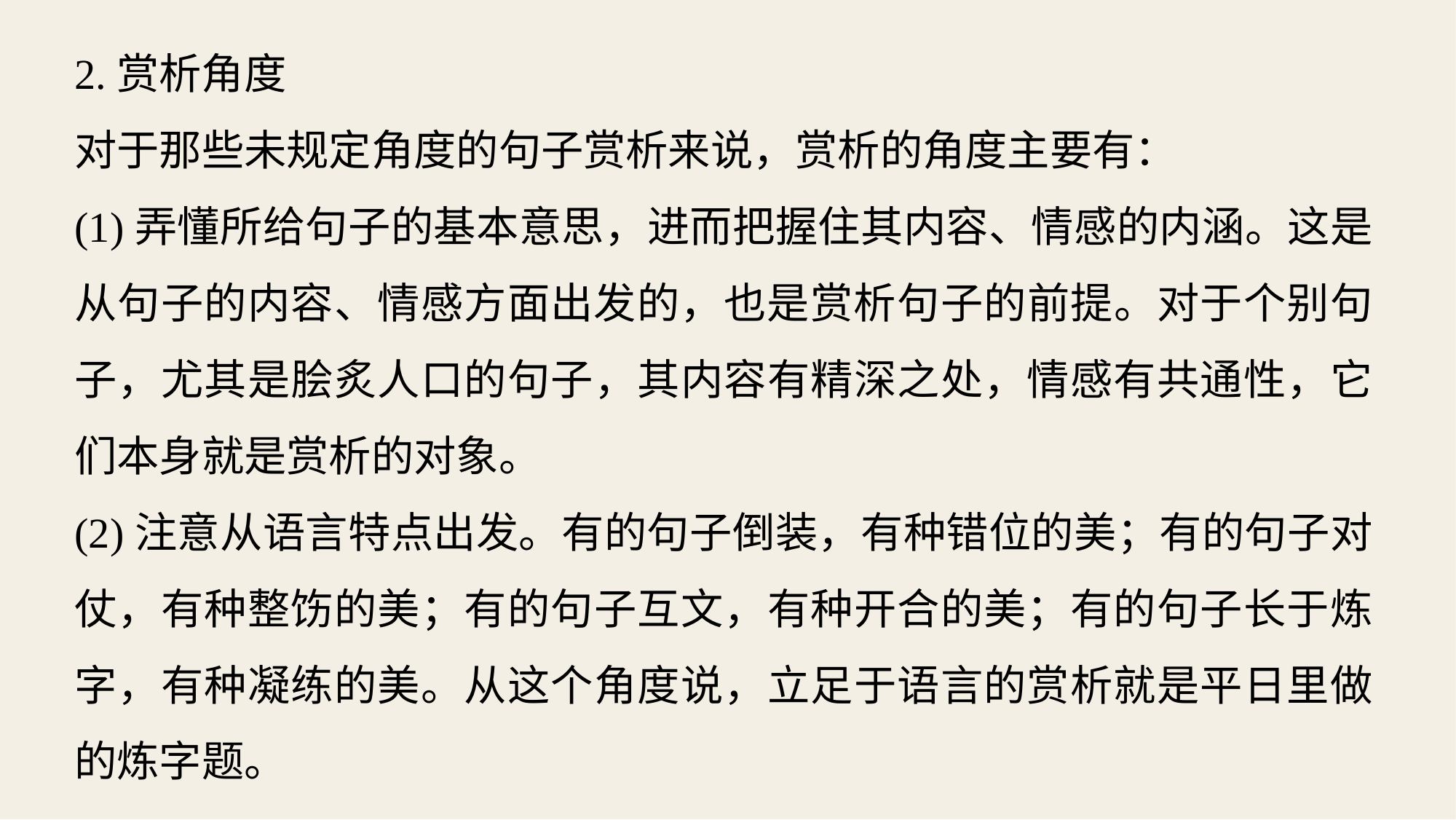

2.赏析角度
对于那些未规定角度的句子赏析来说，赏析的角度主要有：
(1)弄懂所给句子的基本意思，进而把握住其内容、情感的内涵。这是从句子的内容、情感方面出发的，也是赏析句子的前提。对于个别句子，尤其是脍炙人口的句子，其内容有精深之处，情感有共通性，它们本身就是赏析的对象。
(2)注意从语言特点出发。有的句子倒装，有种错位的美；有的句子对仗，有种整饬的美；有的句子互文，有种开合的美；有的句子长于炼字，有种凝练的美。从这个角度说，立足于语言的赏析就是平日里做的炼字题。